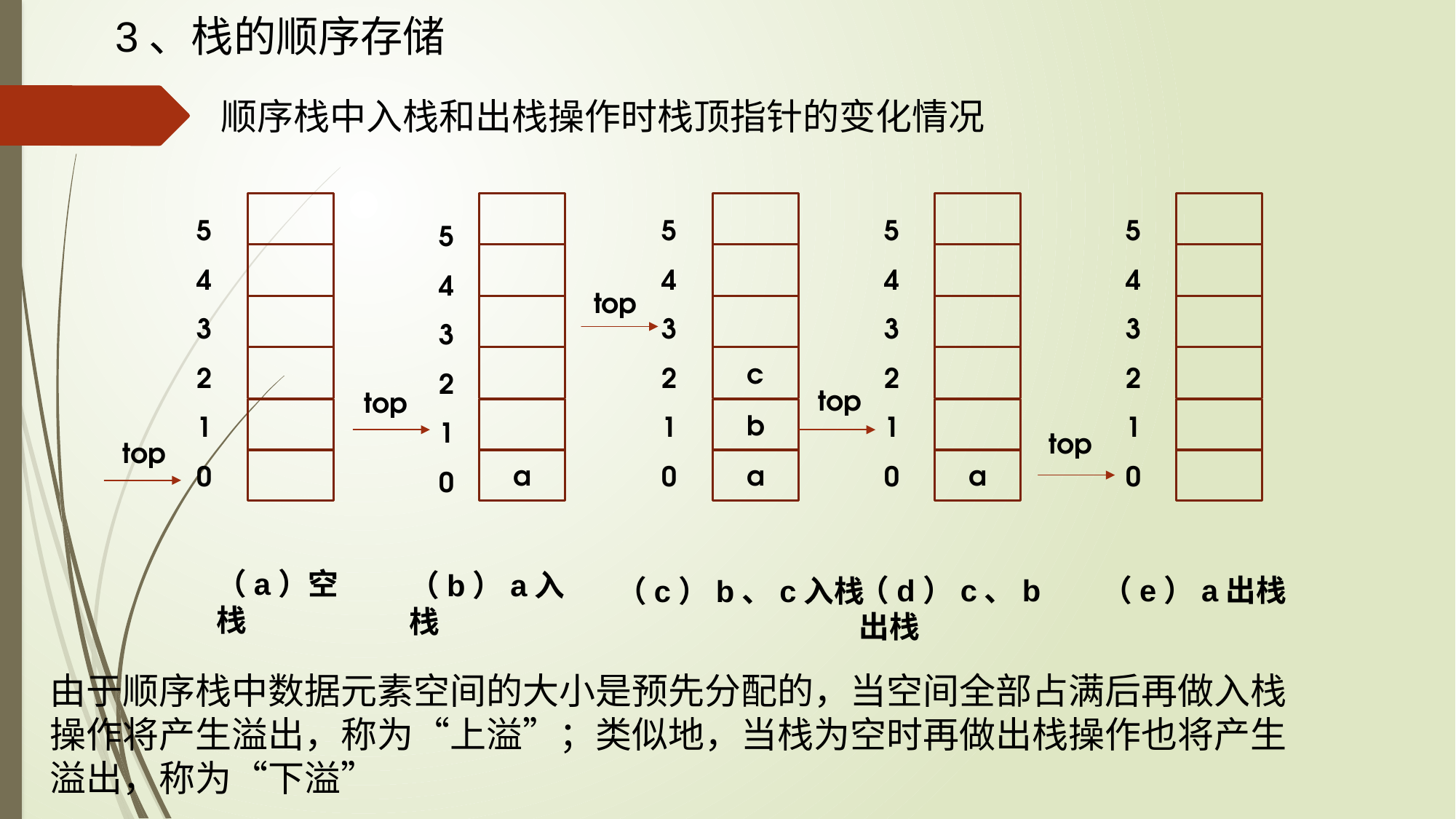

3、栈的顺序存储
顺序栈中入栈和出栈操作时栈顶指针的变化情况
5
4
3
2
1
0

top

（a）空栈
5
4
3
2
1
0

top

c
b
a
5
4
3
2
1
0

top

a
5
4
3
2
1
0

top

（e）a出栈

5
4
3
2
1
0

top

a
（b）a入栈
（d）c、b出栈
（c）b、c入栈
由于顺序栈中数据元素空间的大小是预先分配的，当空间全部占满后再做入栈操作将产生溢出，称为“上溢”；类似地，当栈为空时再做出栈操作也将产生溢出，称为“下溢”